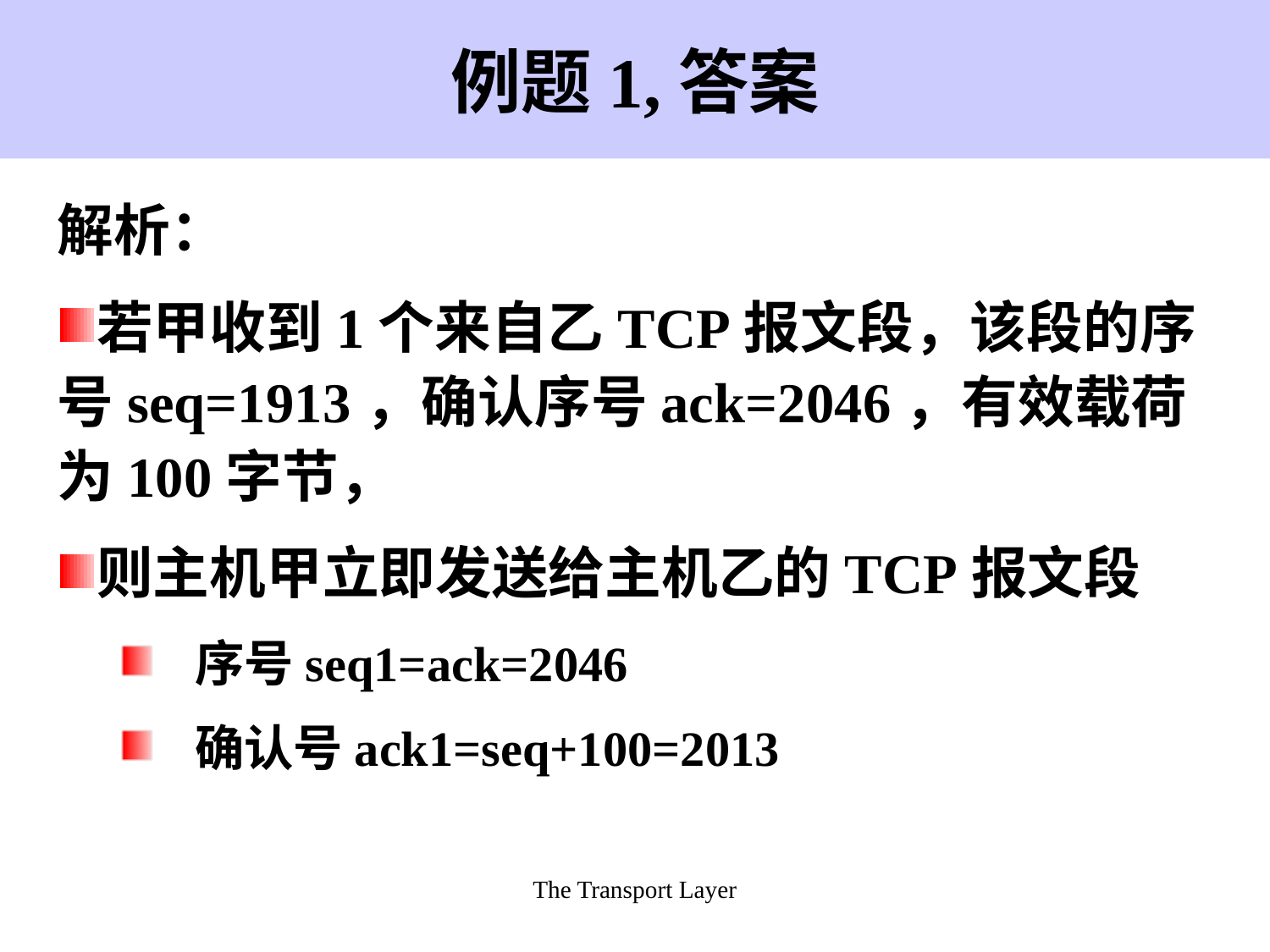

The Transport Layer
26
# 例题1,答案
解析：
若甲收到1个来自乙TCP报文段，该段的序号seq=1913，确认序号ack=2046，有效载荷为100字节，
则主机甲立即发送给主机乙的TCP报文段
序号seq1=ack=2046
确认号ack1=seq+100=2013